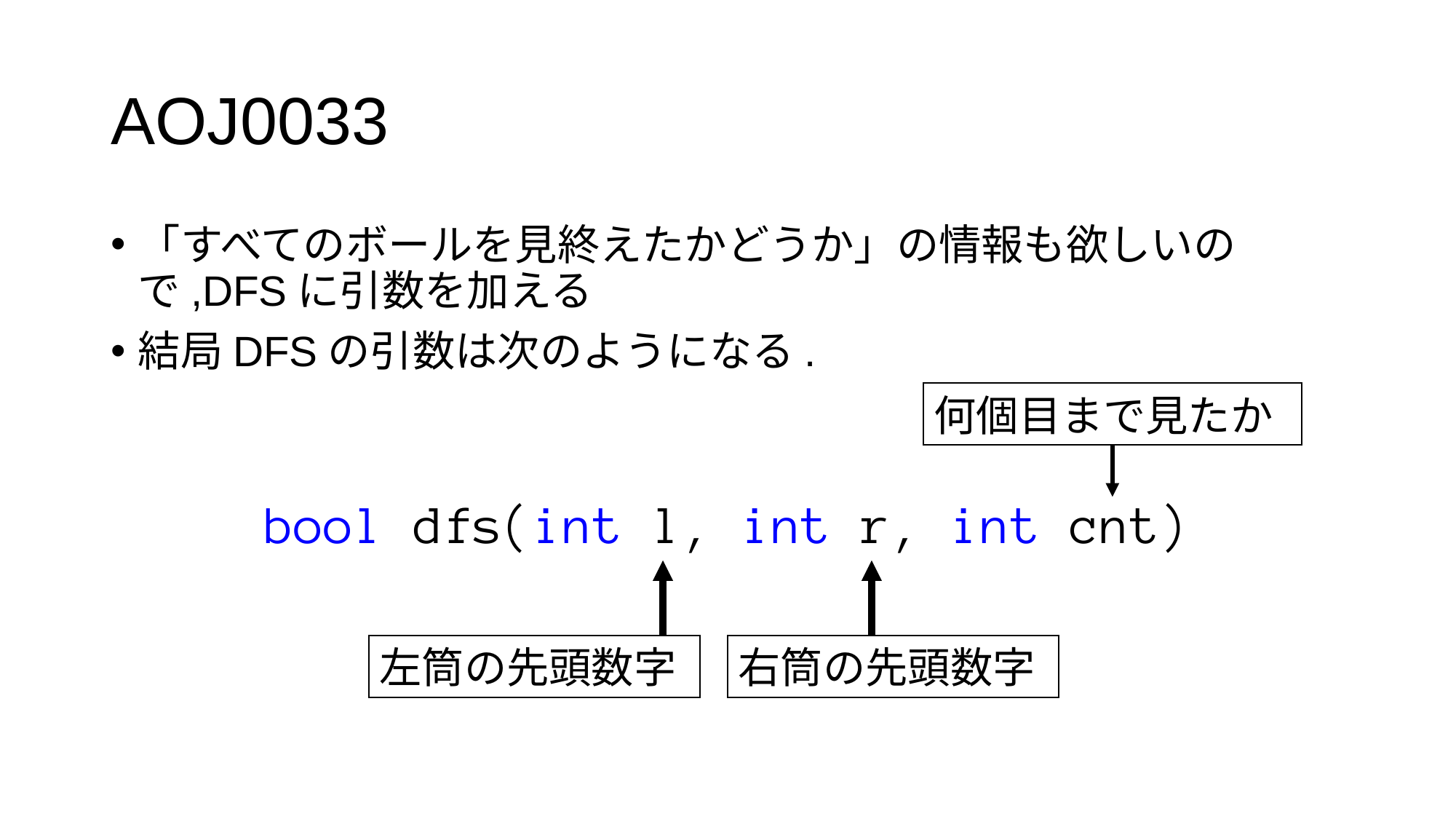

# AOJ0033
「すべてのボールを見終えたかどうか」の情報も欲しいので,DFSに引数を加える
結局DFSの引数は次のようになる.

何個目まで見たか
bool dfs(int l, int r, int cnt)
左筒の先頭数字
右筒の先頭数字